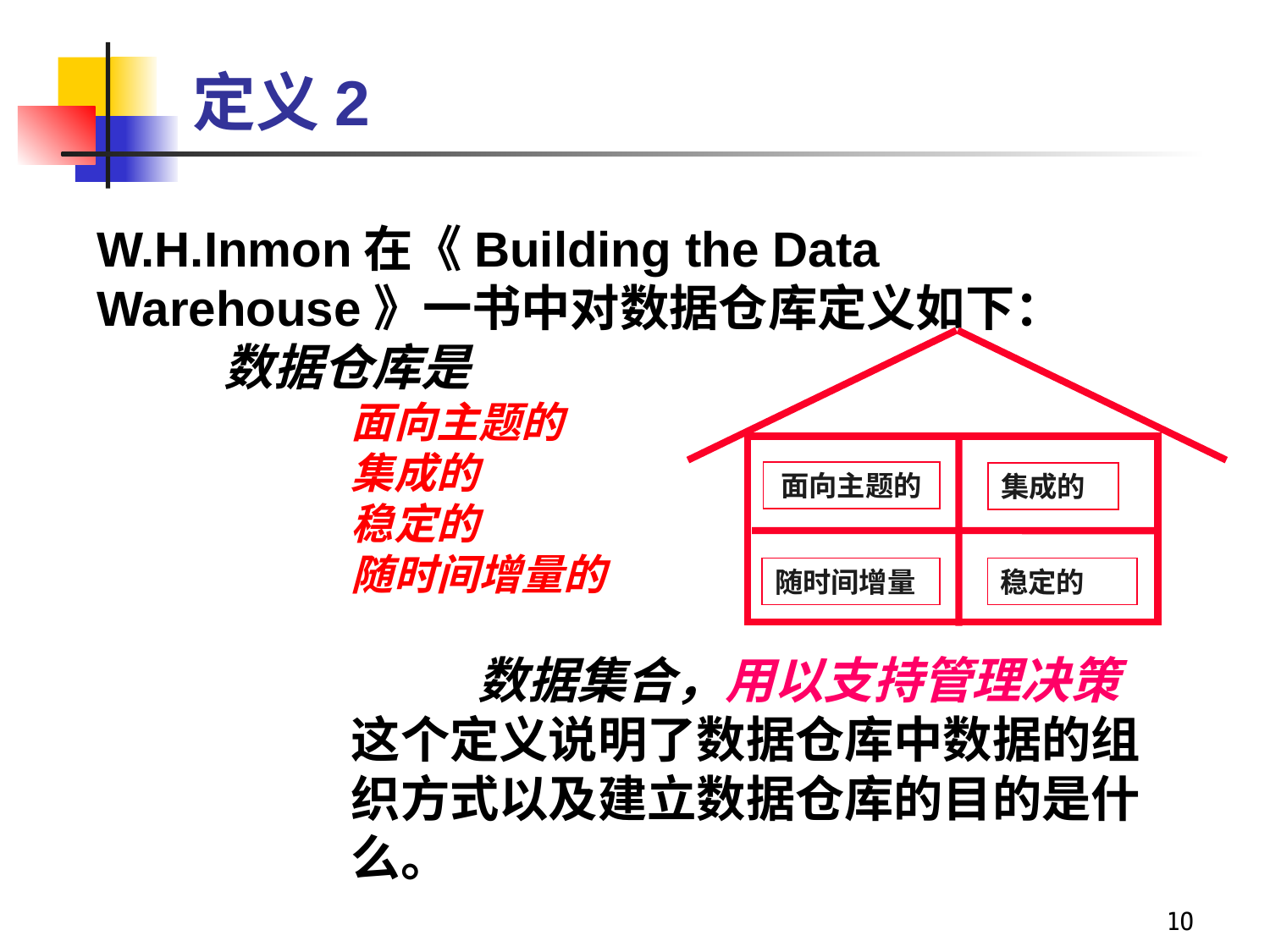

定义2
W.H.Inmon在《Building the Data Warehouse》一书中对数据仓库定义如下：
	数据仓库是
面向主题的
集成的
稳定的
随时间增量的

	数据集合，用以支持管理决策
这个定义说明了数据仓库中数据的组织方式以及建立数据仓库的目的是什么。

面向主题的
集成的

随时间增量
稳定的
10